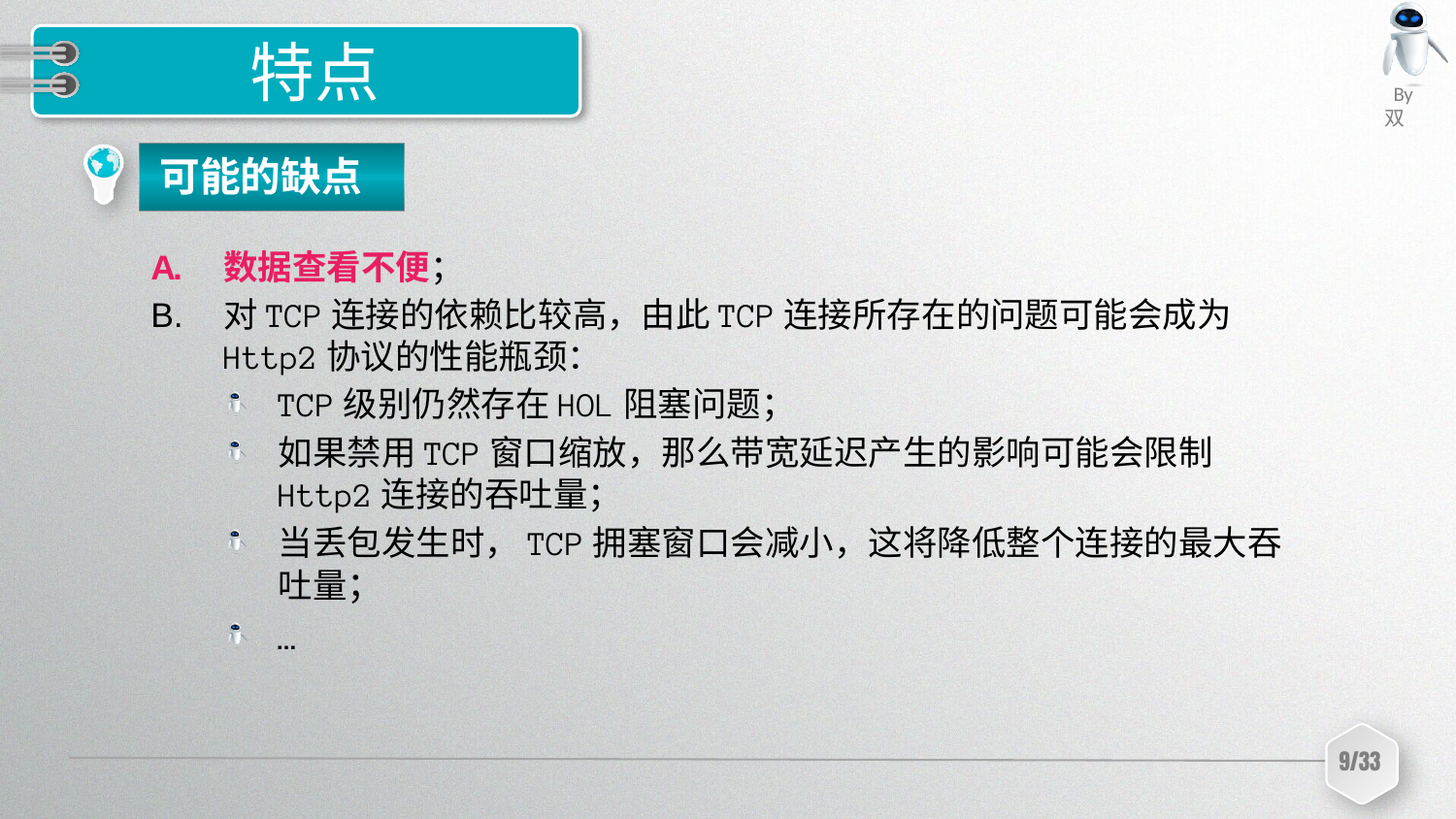

# 特点

可能的缺点

数据查看不便；
对TCP连接的依赖比较高，由此TCP连接所存在的问题可能会成为Http2协议的性能瓶颈：
TCP级别仍然存在HOL阻塞问题；
如果禁用TCP窗口缩放，那么带宽延迟产生的影响可能会限制Http2连接的吞吐量；
当丢包发生时，TCP拥塞窗口会减小，这将降低整个连接的最大吞吐量；
…